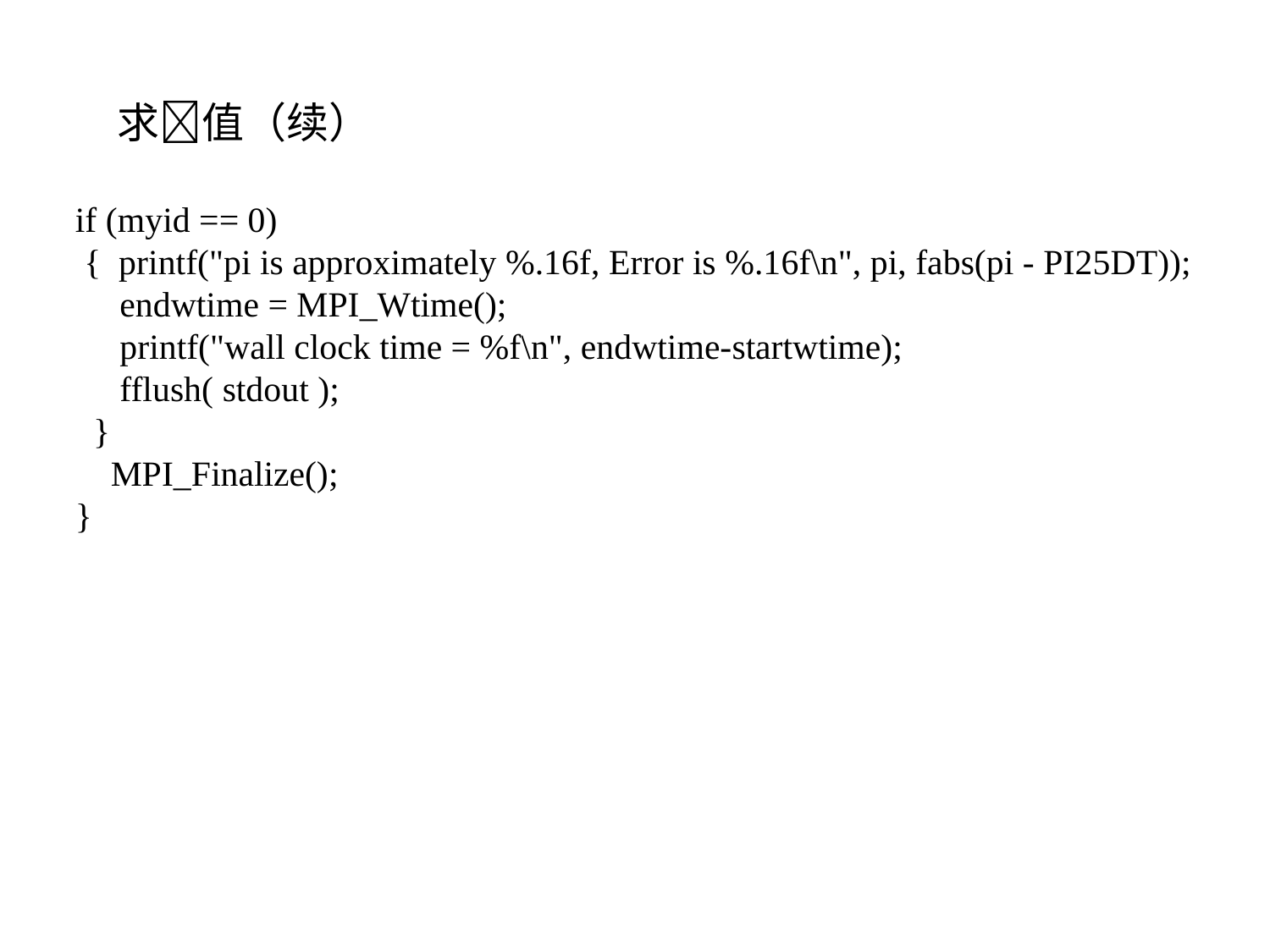

求π值（续）
if (myid == 0)
 {  printf("pi is approximately %.16f, Error is %.16f\n", pi, fabs(pi - PI25DT));
     endwtime = MPI_Wtime();
     printf("wall clock time = %f\n", endwtime-startwtime);
     fflush( stdout );
  }
    MPI_Finalize();
}